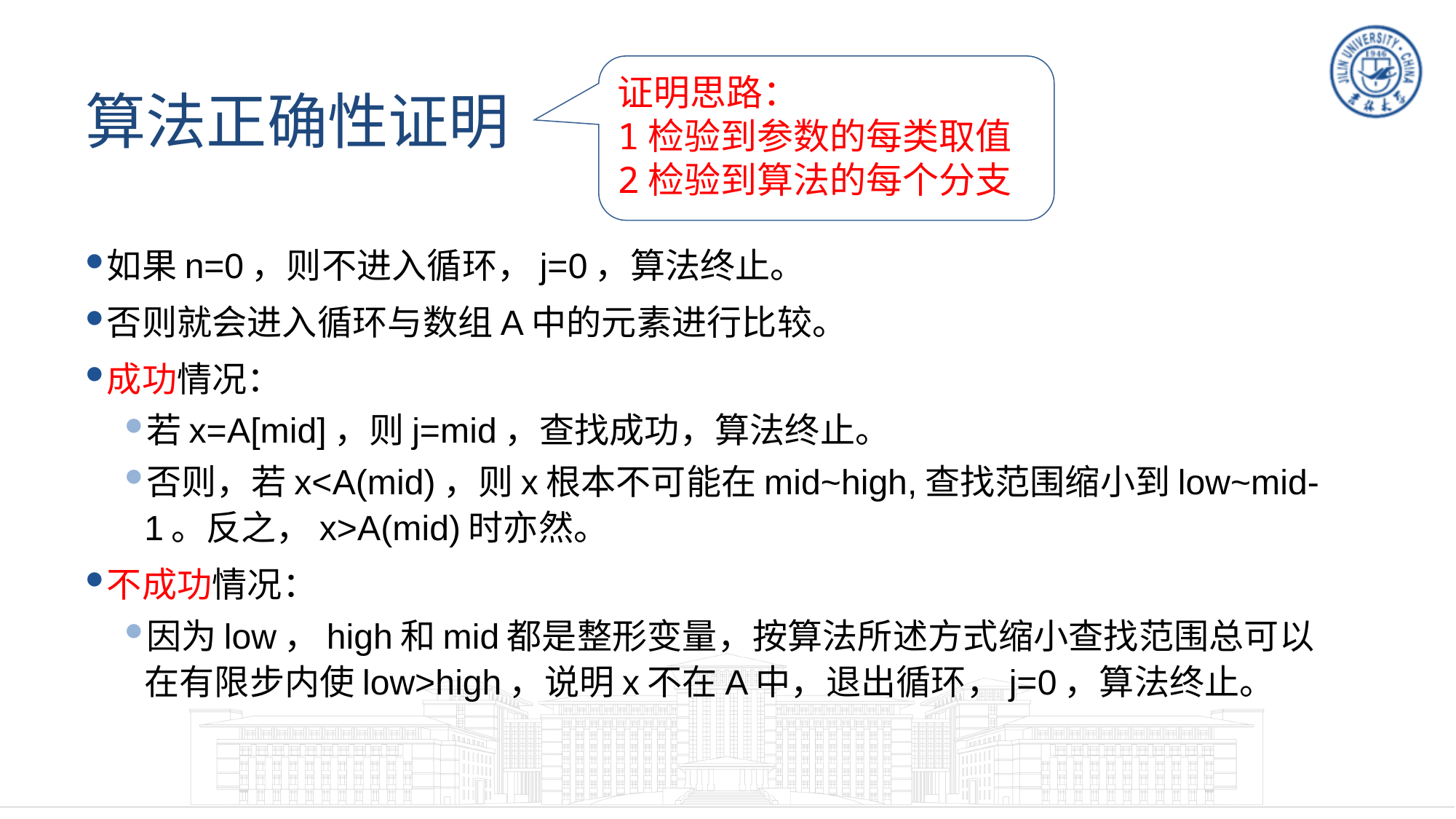

# 算法正确性证明
证明思路：
1检验到参数的每类取值
2检验到算法的每个分支
如果n=0，则不进入循环，j=0，算法终止。
否则就会进入循环与数组A中的元素进行比较。
成功情况：
若x=A[mid]，则j=mid，查找成功，算法终止。
否则，若x<A(mid)，则x根本不可能在mid~high,查找范围缩小到low~mid-1。反之，x>A(mid)时亦然。
不成功情况：
因为low，high和mid都是整形变量，按算法所述方式缩小查找范围总可以在有限步内使low>high，说明x不在A中，退出循环，j=0，算法终止。

13